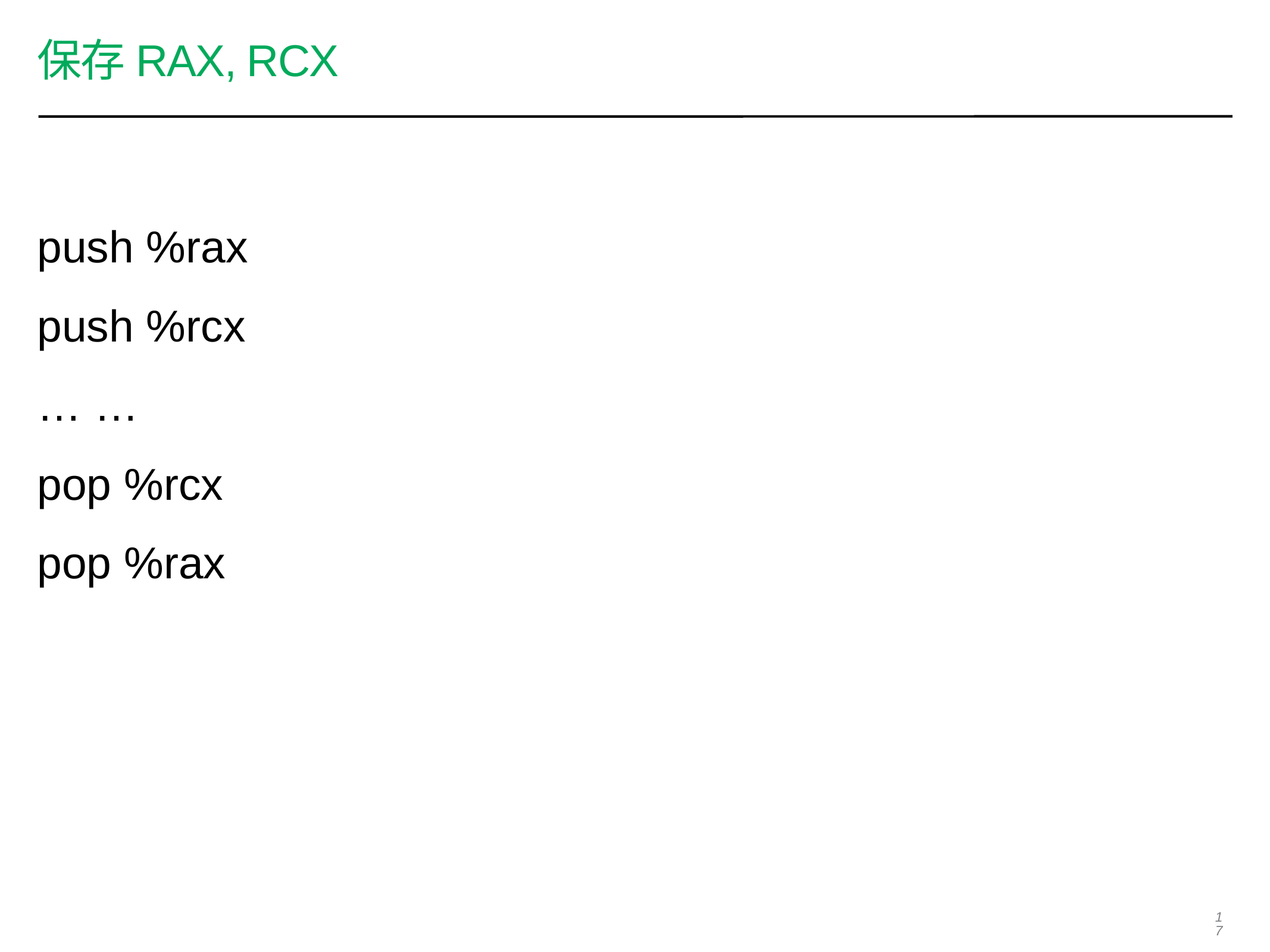

# 保存rax, rcx

push %rax
push %rcx
… …
pop %rcx
pop %rax

17